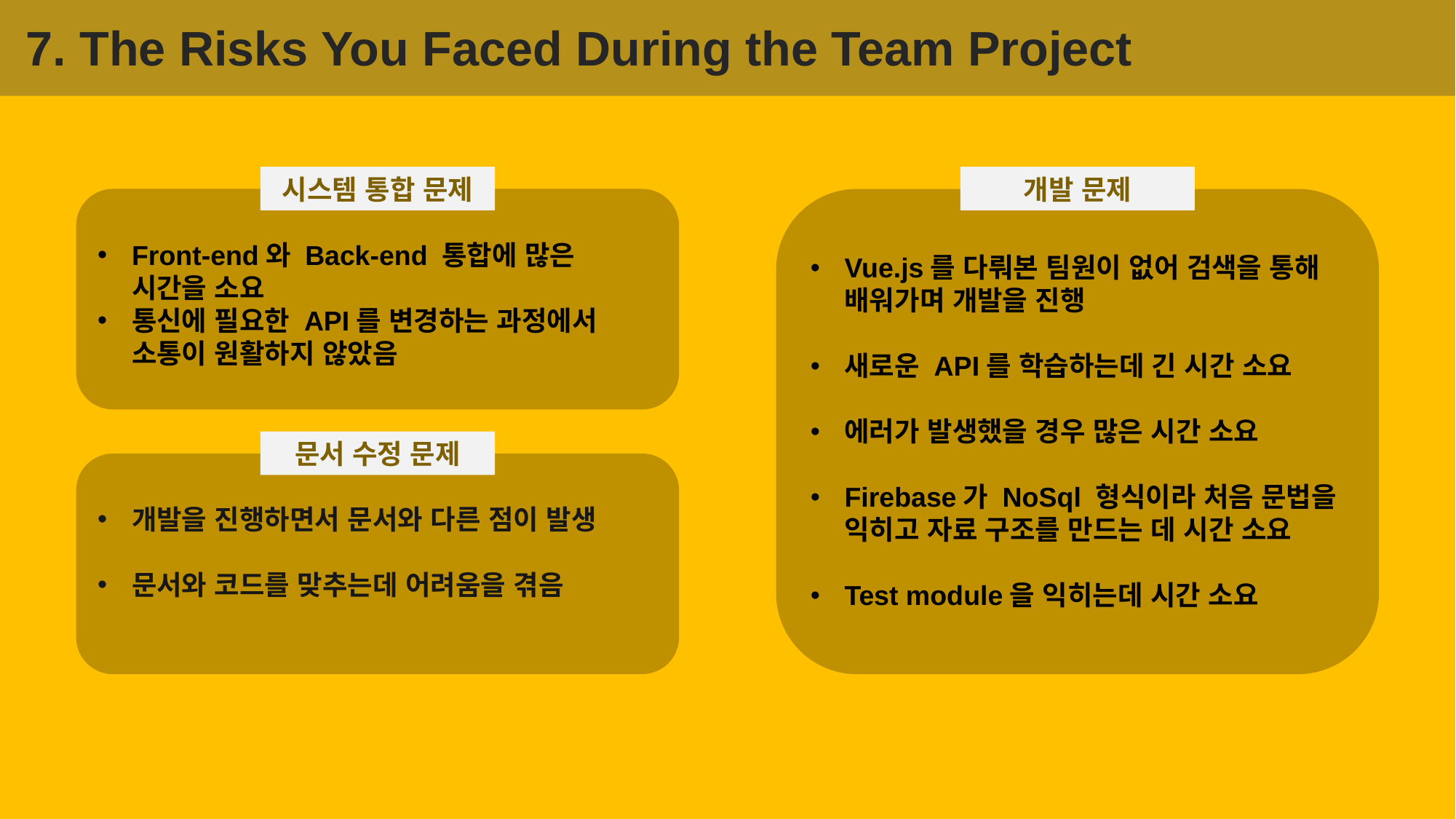

7. The Risks You Faced During the Team Project
시스템 통합 문제

Front-end와 Back-end 통합에 많은 시간을 소요
통신에 필요한 API를 변경하는 과정에서 소통이 원활하지 않았음

개발 문제

Vue.js를 다뤄본 팀원이 없어 검색을 통해 배워가며 개발을 진행

새로운 API를 학습하는데 긴 시간 소요

에러가 발생했을 경우 많은 시간 소요

Firebase가 NoSql 형식이라 처음 문법을 익히고 자료 구조를 만드는 데 시간 소요

Test module을 익히는데 시간 소요
문서 수정 문제

개발을 진행하면서 문서와 다른 점이 발생

문서와 코드를 맞추는데 어려움을 겪음